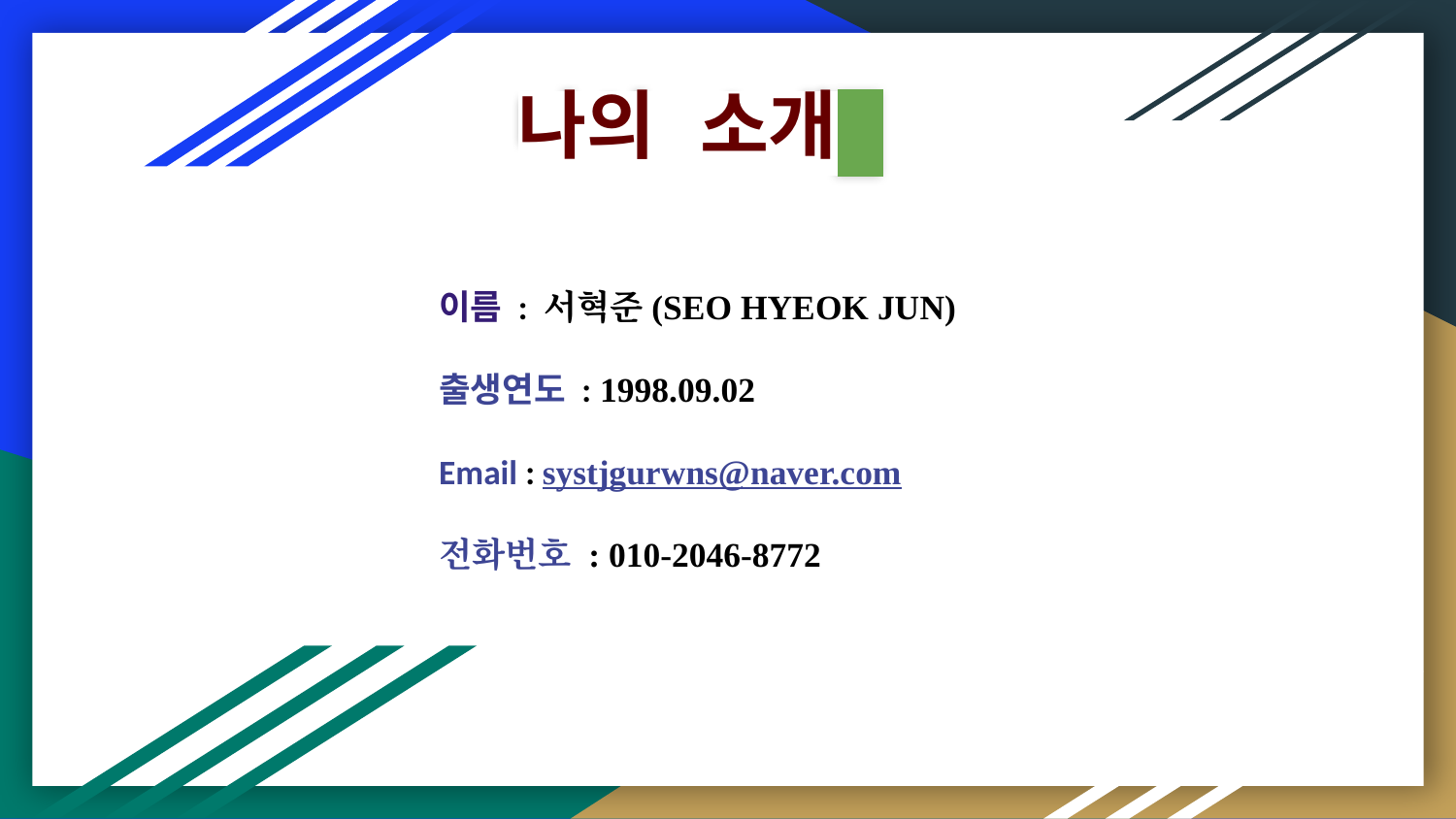

# 나의 소개
이름 : 서혁준(SEO HYEOK JUN)

출생연도 : 1998.09.02

Email : systjgurwns@naver.com

전화번호 : 010-2046-8772